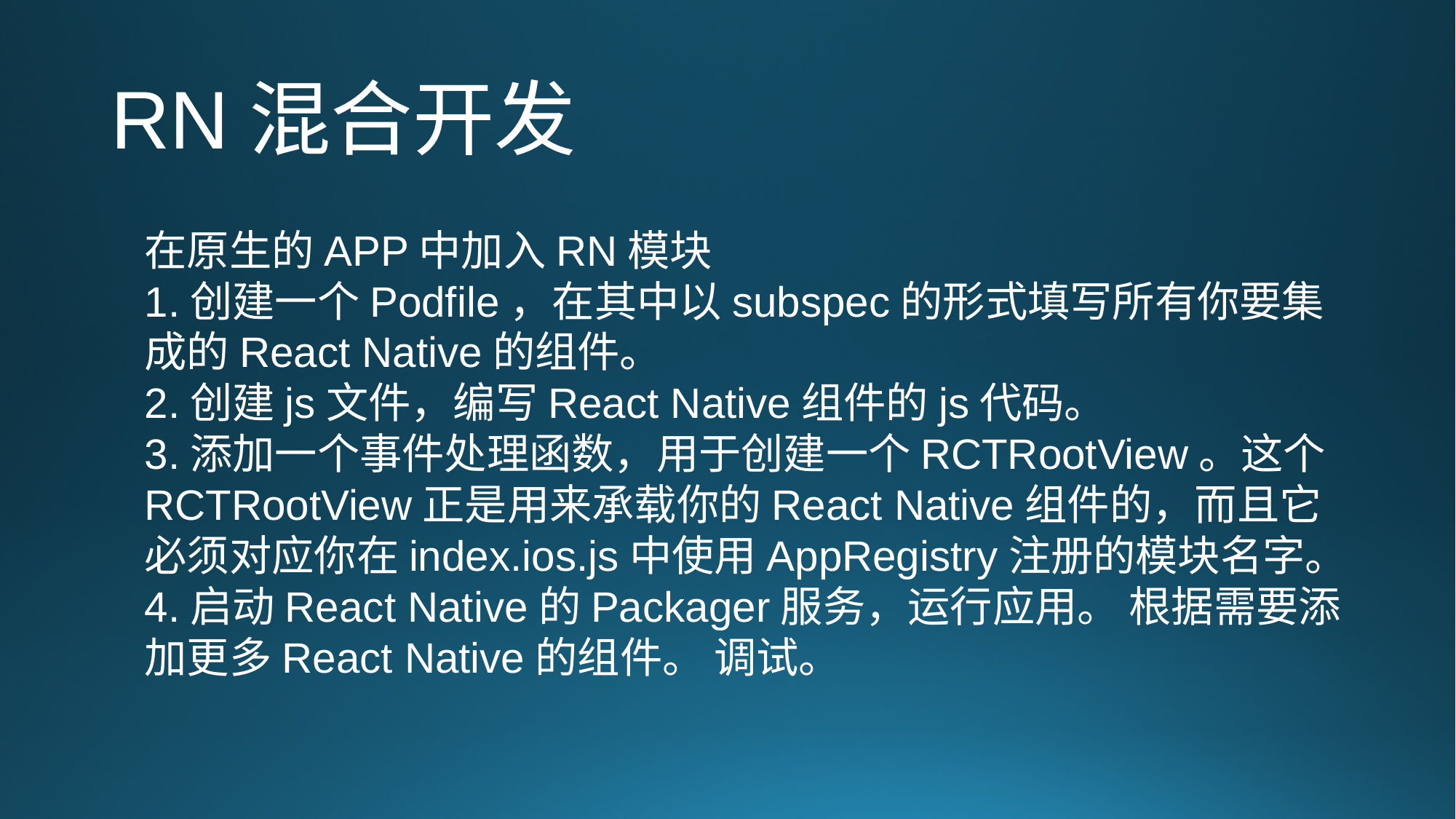

# RN混合开发
在原生的APP中加入RN模块
1.创建一个Podfile，在其中以subspec的形式填写所有你要集成的React Native的组件。
2.创建js文件，编写React Native组件的js代码。
3.添加一个事件处理函数，用于创建一个RCTRootView。这个RCTRootView正是用来承载你的React Native组件的，而且它必须对应你在index.ios.js中使用AppRegistry注册的模块名字。
4.启动React Native的Packager服务，运行应用。 根据需要添加更多React Native的组件。 调试。